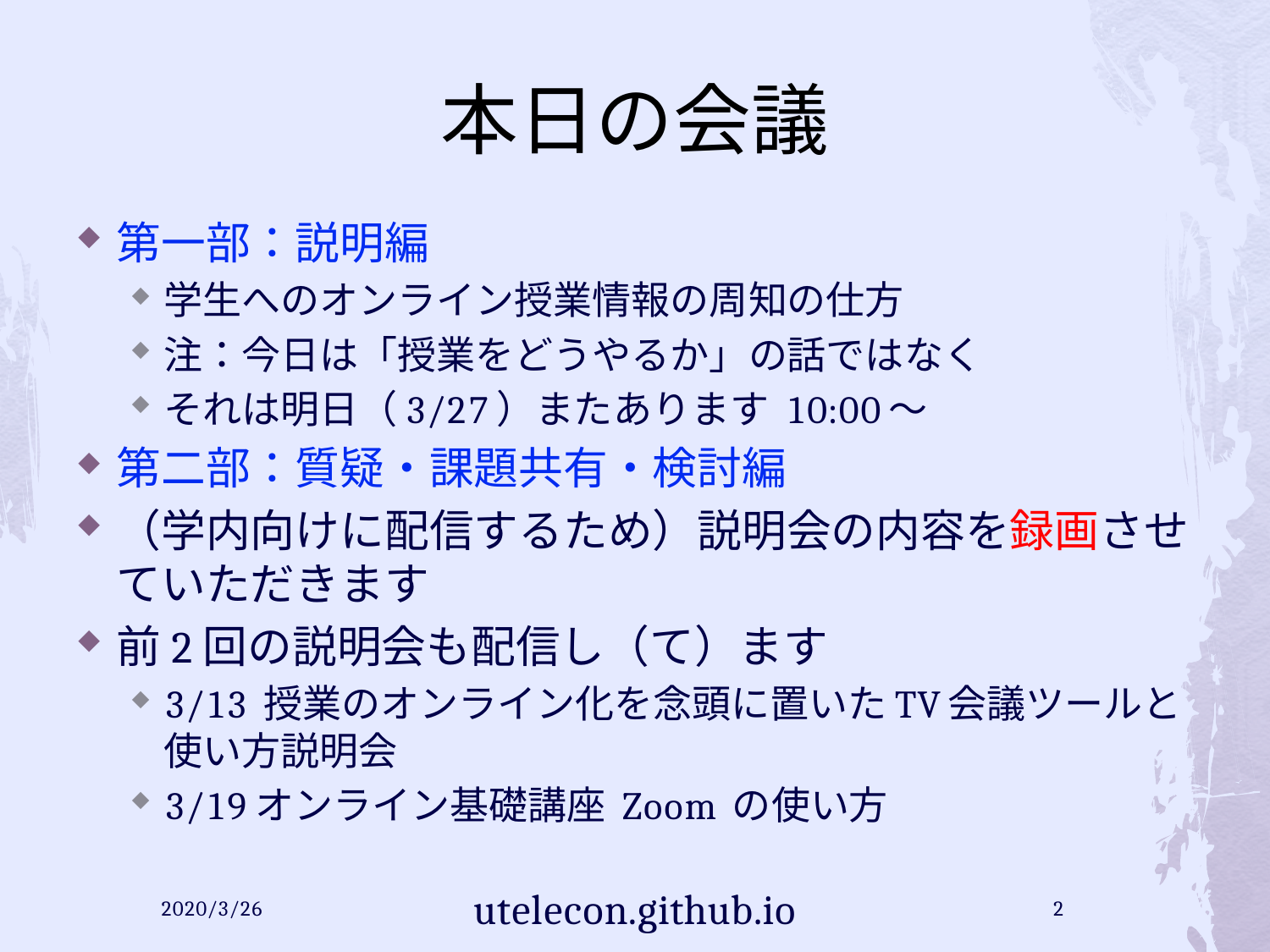

# 本日の会議
第一部：説明編
学生へのオンライン授業情報の周知の仕方
注：今日は「授業をどうやるか」の話ではなく
それは明日（3/27）またあります 10:00～
第二部：質疑・課題共有・検討編
（学内向けに配信するため）説明会の内容を録画させていただきます
前2回の説明会も配信し（て）ます
3/13 授業のオンライン化を念頭に置いたTV会議ツールと使い方説明会
3/19オンライン基礎講座 Zoom の使い方
2020/3/26
utelecon.github.io
2